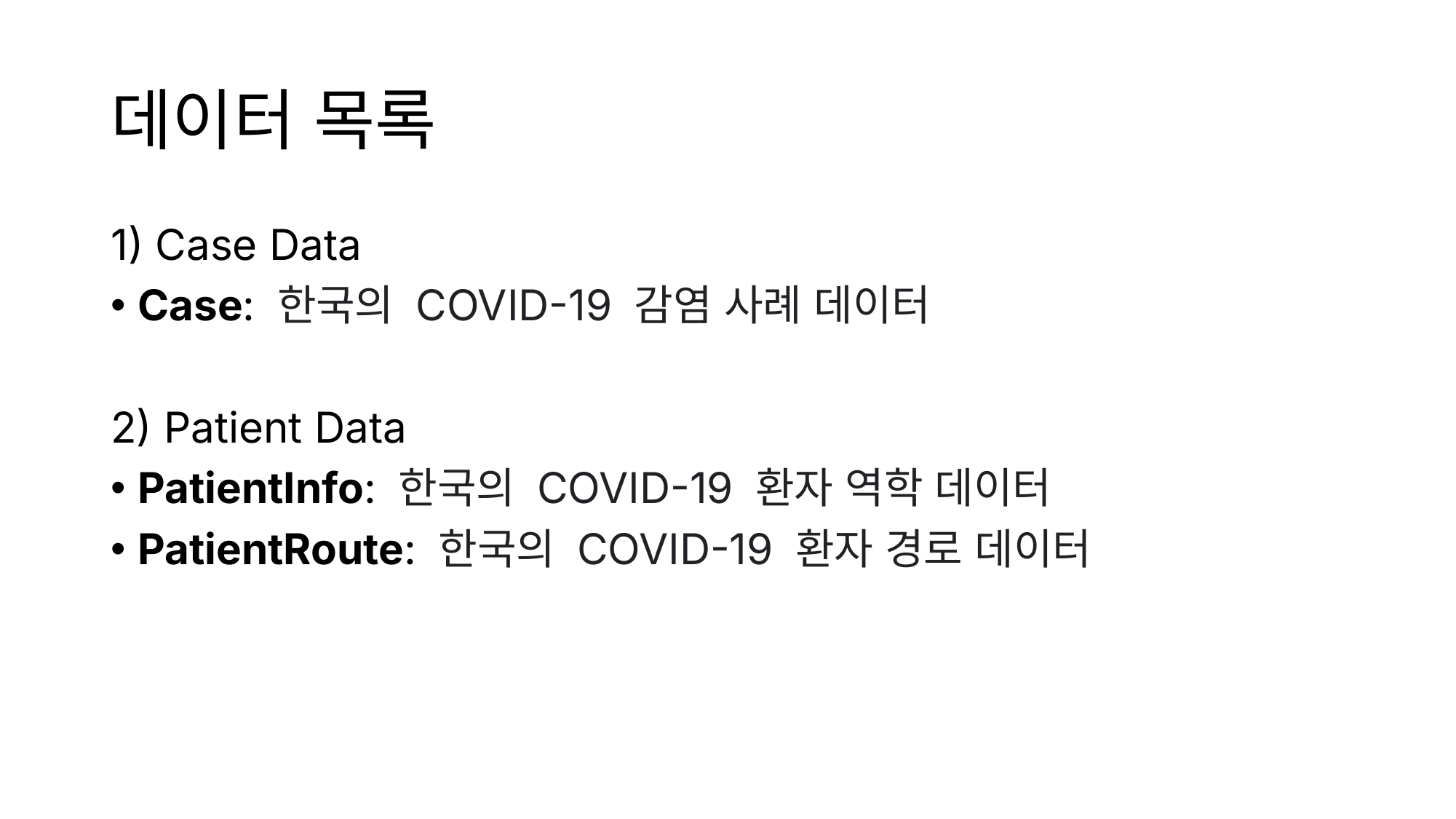

# 데이터 목록
1) Case Data
Case: 한국의 COVID-19 감염 사례 데이터

2) Patient Data
PatientInfo: 한국의 COVID-19 환자 역학 데이터
PatientRoute: 한국의 COVID-19 환자 경로 데이터